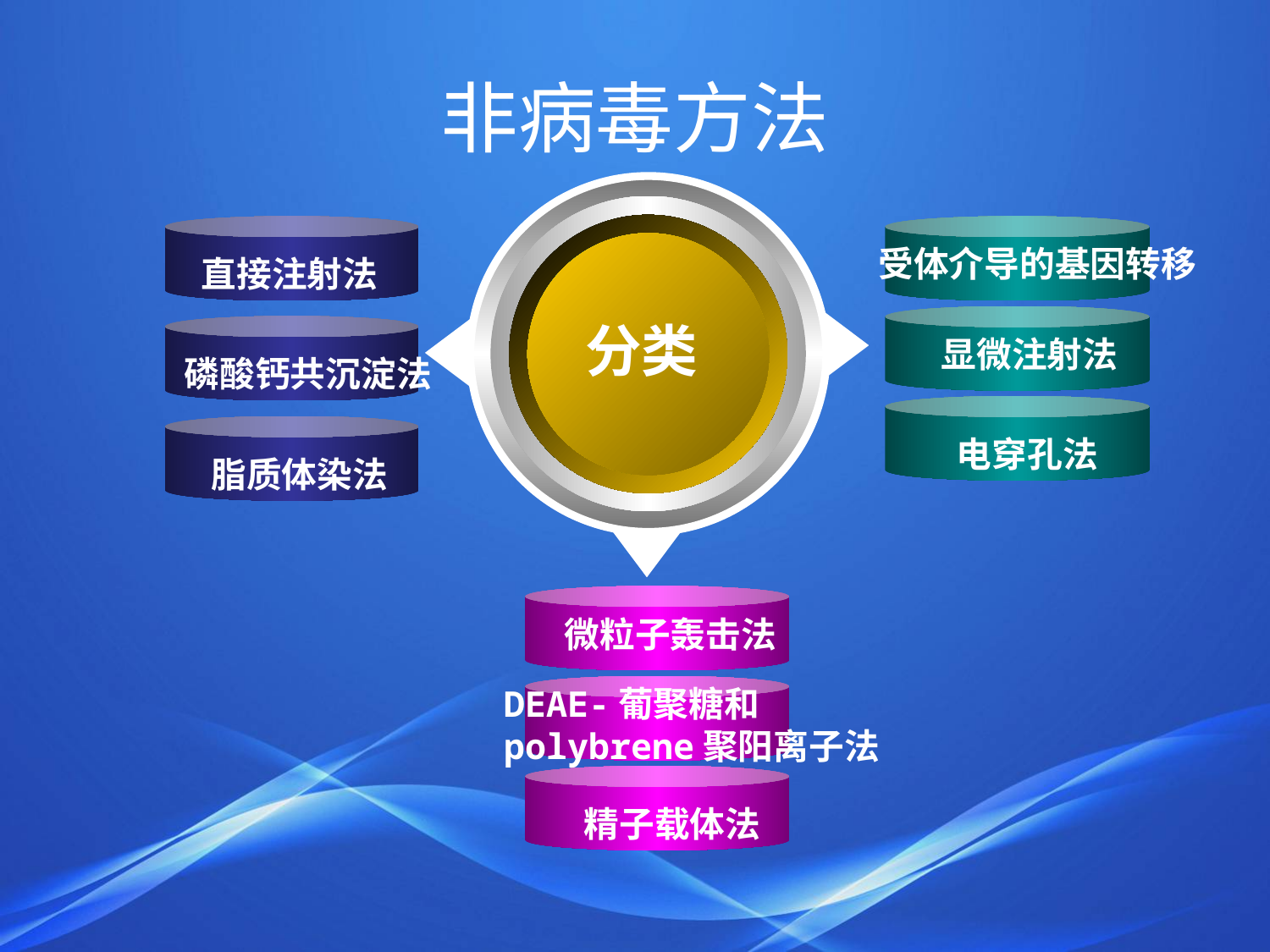

# 非病毒方法

受体介导的基因转移
直接注射法

分类

显微注射法
磷酸钙共沉淀法

电穿孔法
脂质体染法

微粒子轰击法
DEAE-葡聚糖和
polybrene聚阳离子法

精子载体法